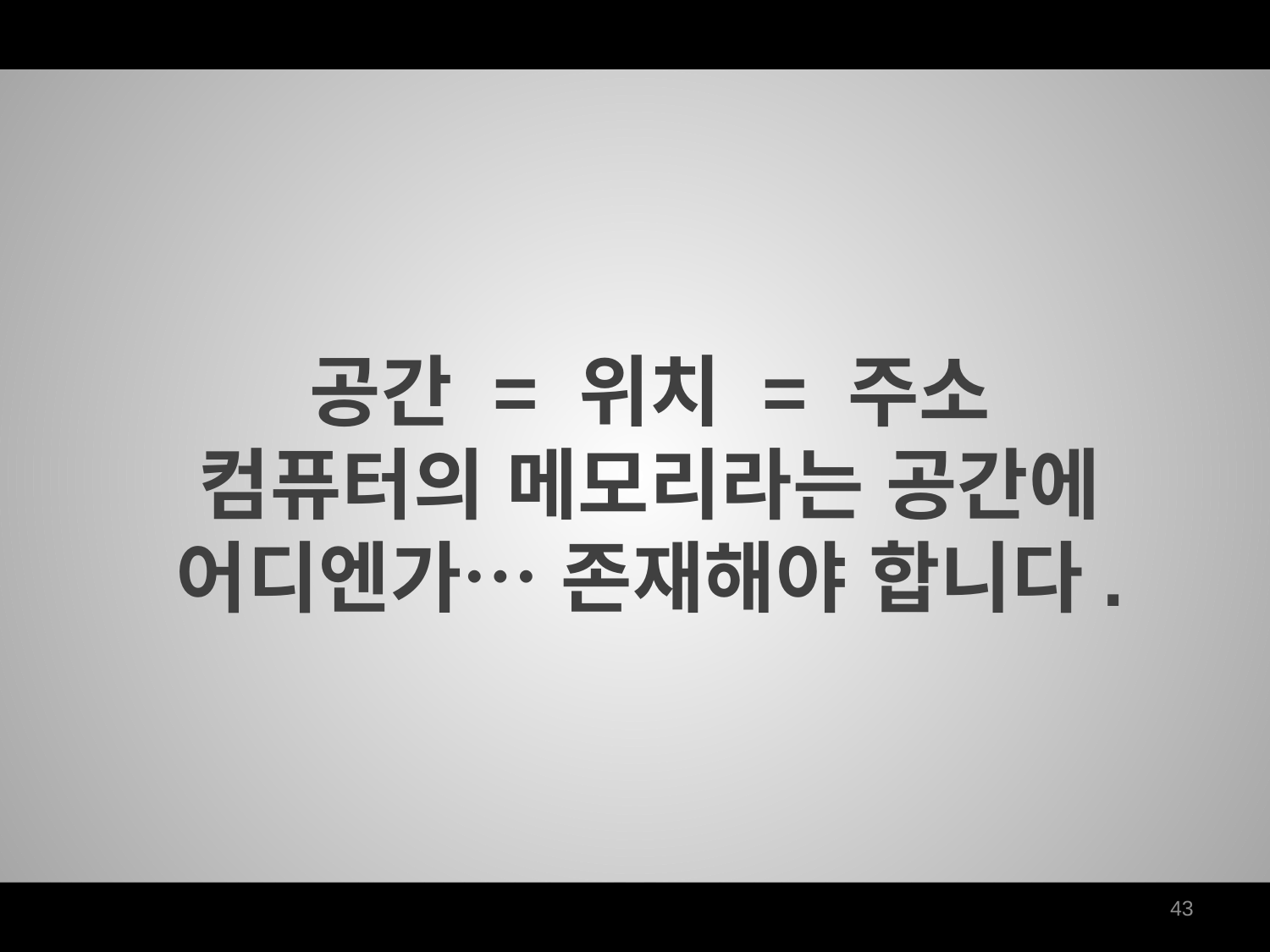

공간 = 위치 = 주소
컴퓨터의 메모리라는 공간에
어디엔가… 존재해야 합니다.
43